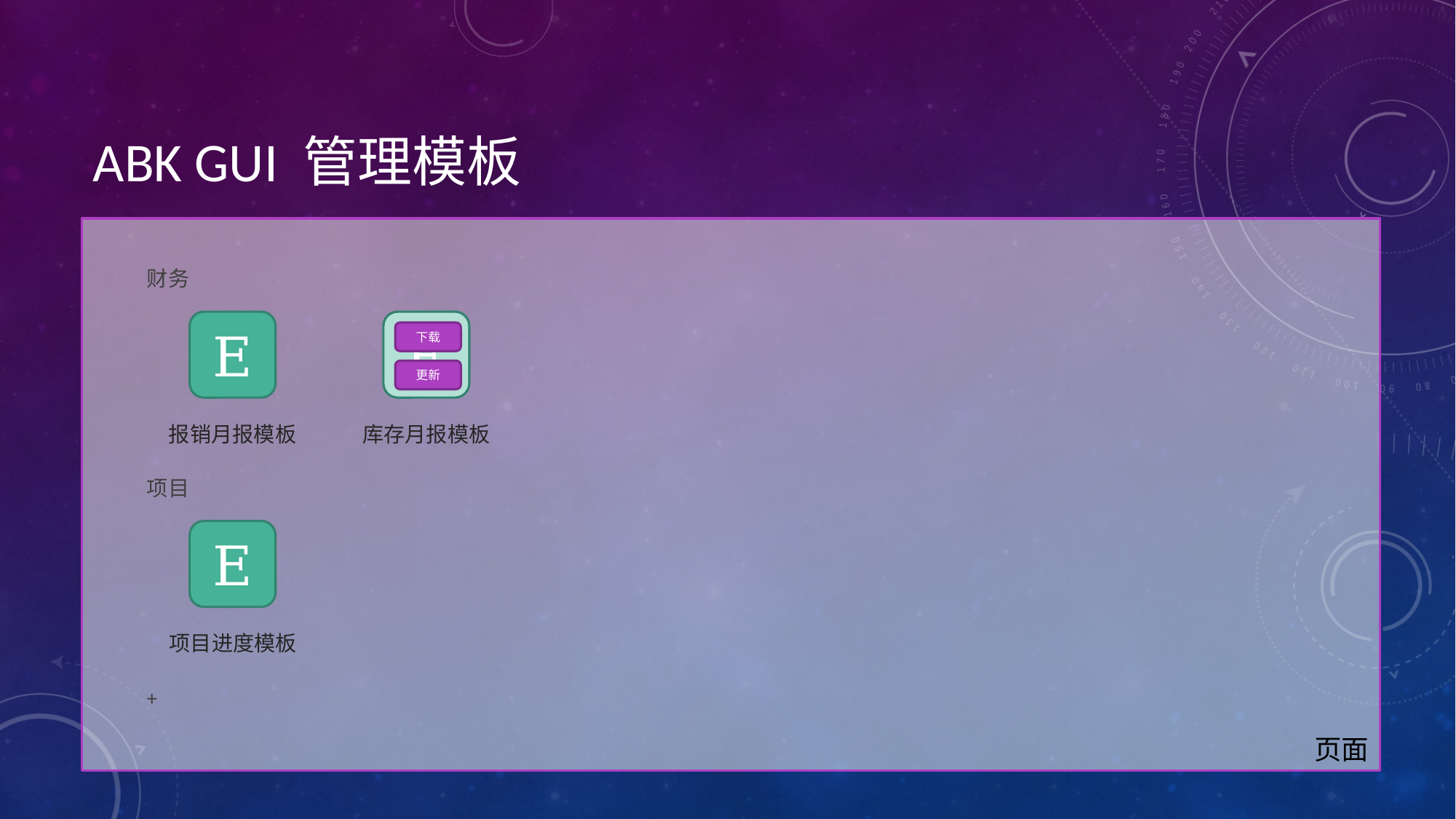

# ABK GUI 管理模板
页面
财务
E
E
下载
更新
报销月报模板
库存月报模板
项目
E
项目进度模板
+